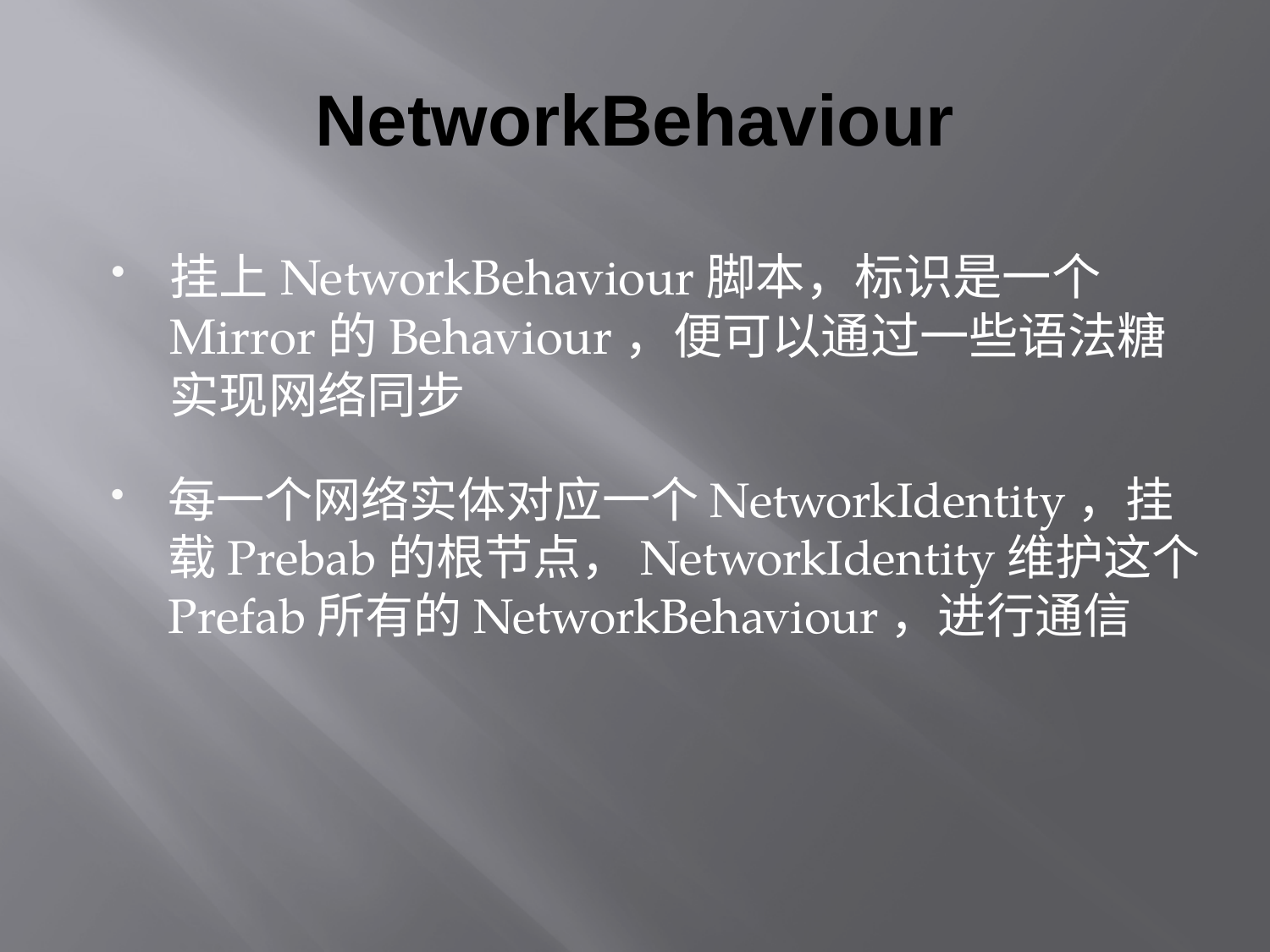

# NetworkBehaviour
挂上NetworkBehaviour脚本，标识是一个Mirror的Behaviour，便可以通过一些语法糖实现网络同步
每一个网络实体对应一个NetworkIdentity，挂载Prebab的根节点，NetworkIdentity维护这个Prefab所有的NetworkBehaviour，进行通信